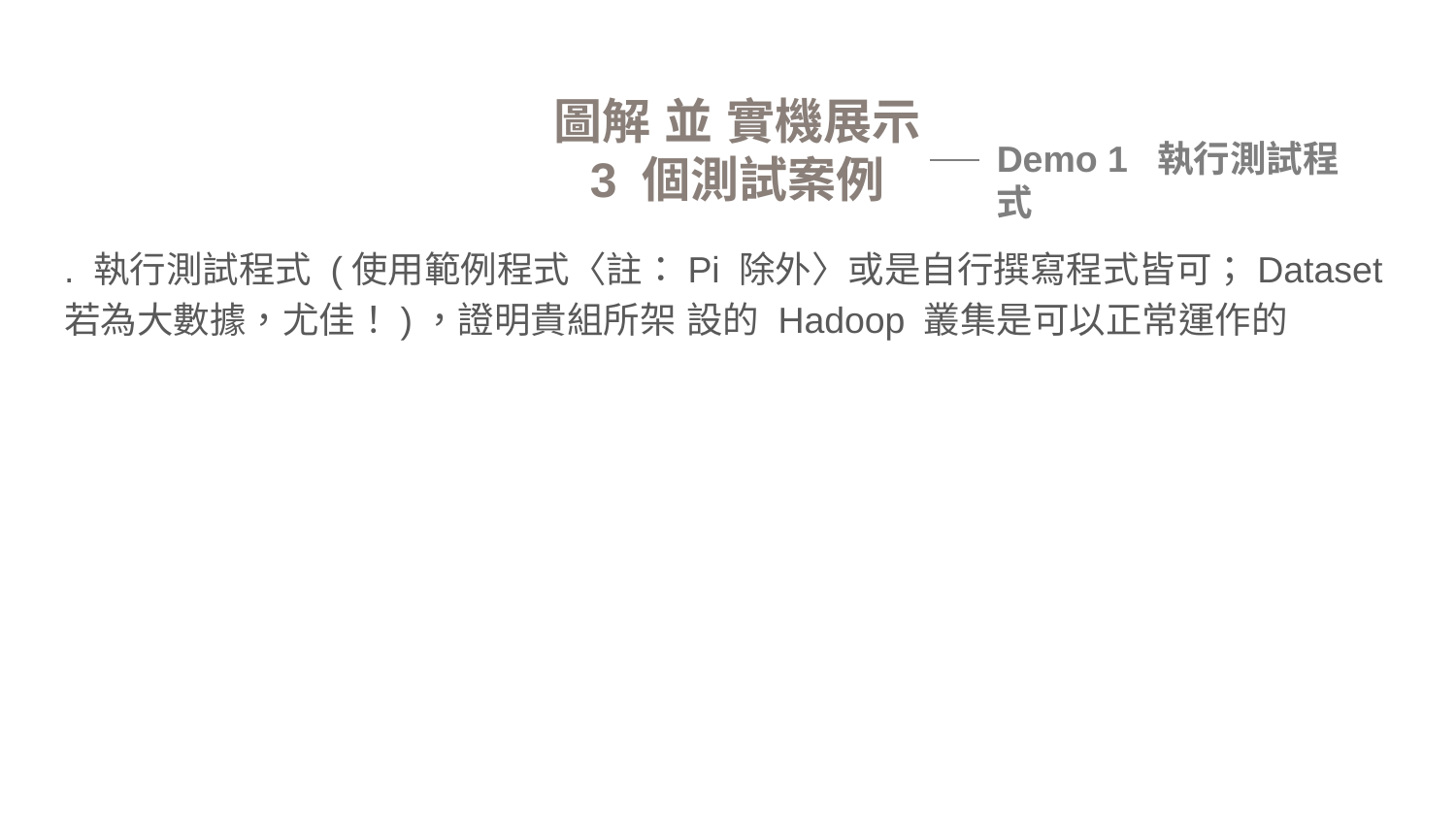

圖解 並 實機展示
3 個測試案例
Demo 1  執行測試程式
. 執行測試程式 (使用範例程式〈註：Pi 除外〉或是自行撰寫程式皆可；Dataset 若為大數據，尤佳！)，證明貴組所架 設的 Hadoop 叢集是可以正常運作的